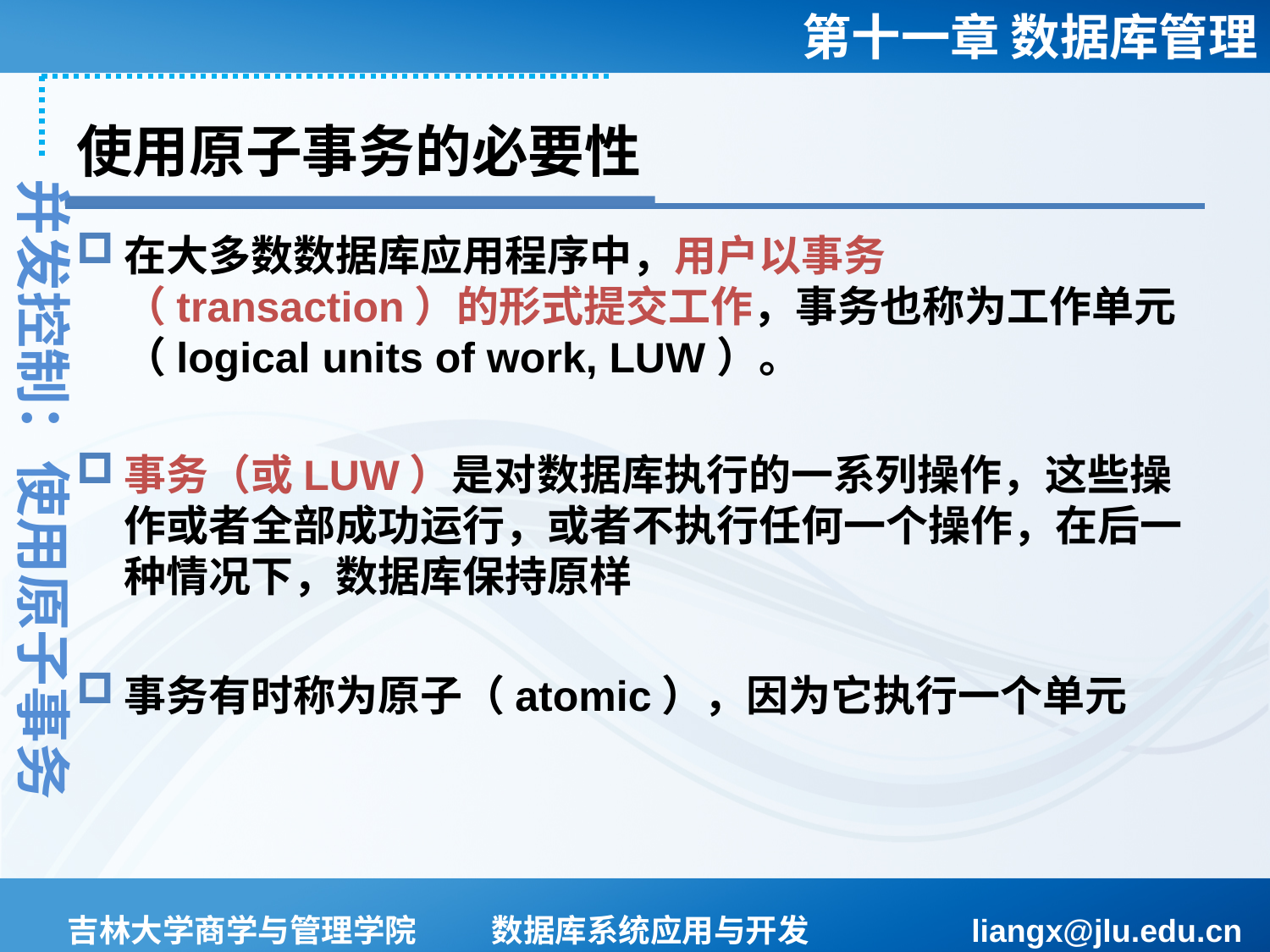

# 使用原子事务的必要性
并发控制：使用原子事务
在大多数数据库应用程序中，用户以事务（transaction）的形式提交工作，事务也称为工作单元（logical units of work, LUW）。

事务（或LUW）是对数据库执行的一系列操作，这些操作或者全部成功运行，或者不执行任何一个操作，在后一种情况下，数据库保持原样

事务有时称为原子（atomic），因为它执行一个单元